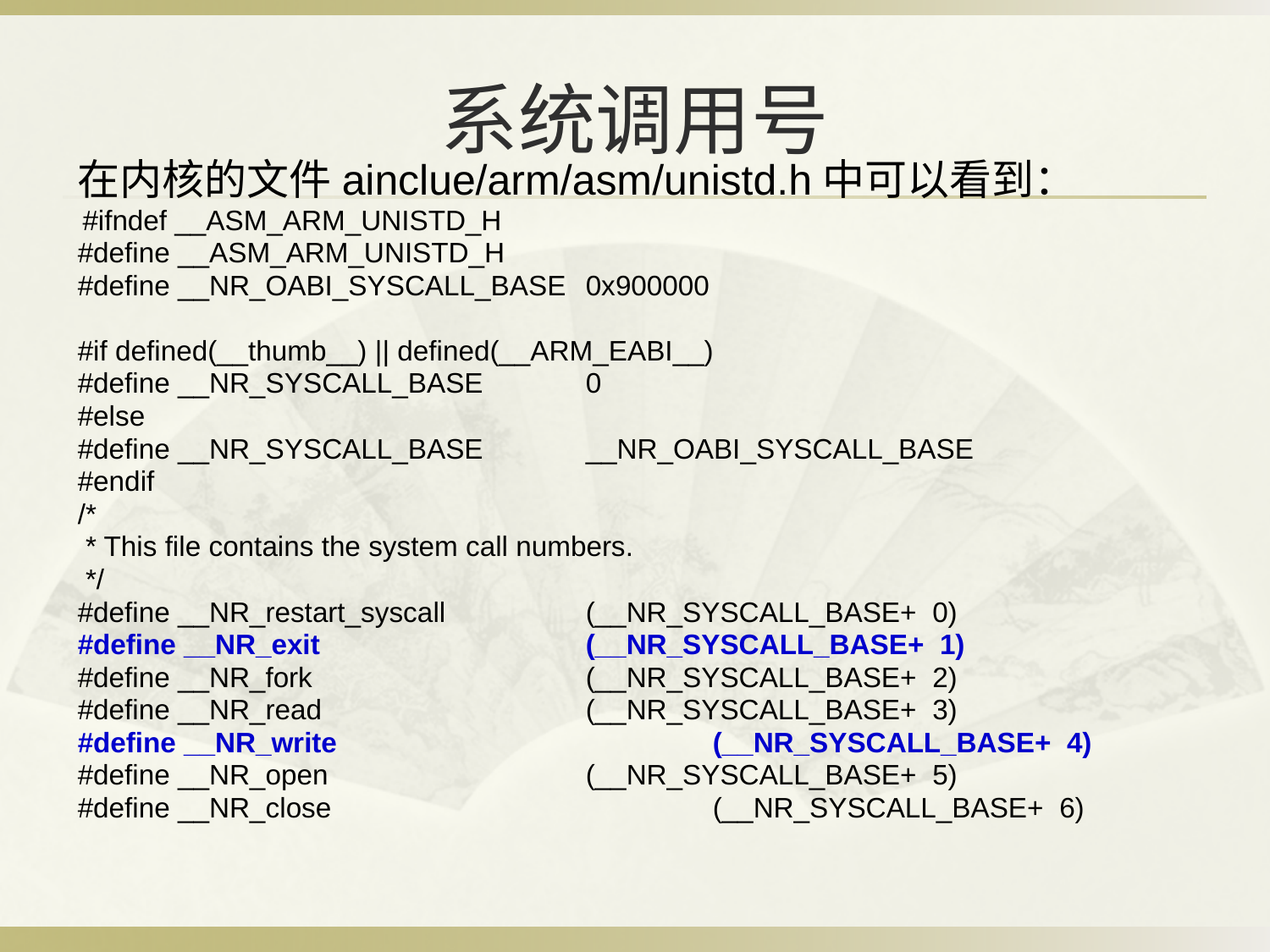

# 系统调用号
在内核的文件ainclue/arm/asm/unistd.h中可以看到：
 #ifndef __ASM_ARM_UNISTD_H
#define __ASM_ARM_UNISTD_H
#define __NR_OABI_SYSCALL_BASE	0x900000

#if defined(__thumb__) || defined(__ARM_EABI__)
#define __NR_SYSCALL_BASE	0
#else
#define __NR_SYSCALL_BASE	__NR_OABI_SYSCALL_BASE
#endif
/*
 * This file contains the system call numbers.
 */
#define __NR_restart_syscall		(__NR_SYSCALL_BASE+  0)
#define __NR_exit			(__NR_SYSCALL_BASE+  1)
#define __NR_fork			(__NR_SYSCALL_BASE+  2)
#define __NR_read			(__NR_SYSCALL_BASE+  3)
#define __NR_write			(__NR_SYSCALL_BASE+  4)
#define __NR_open			(__NR_SYSCALL_BASE+  5)
#define __NR_close			(__NR_SYSCALL_BASE+  6)